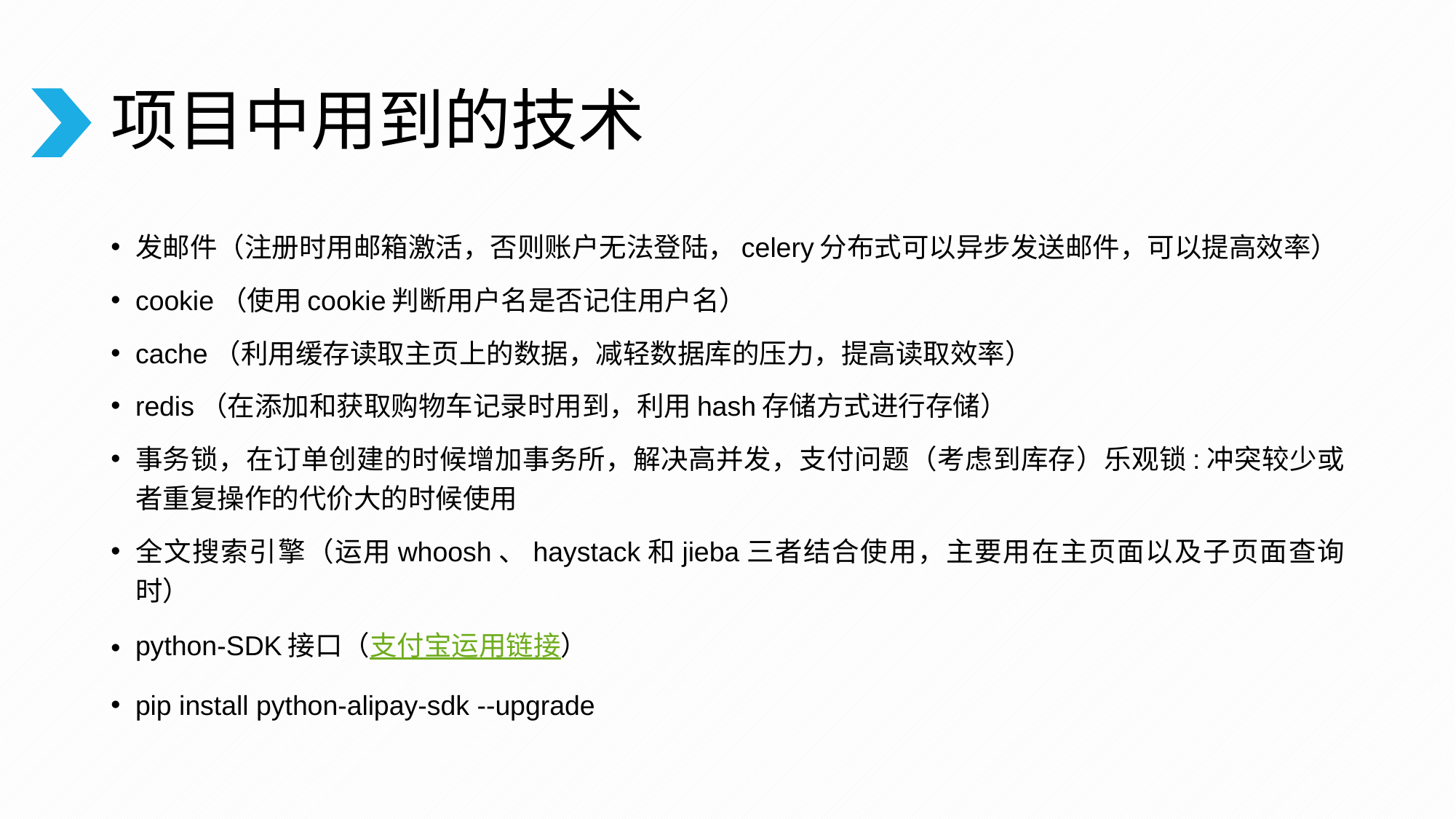

# 项目中用到的技术
发邮件（注册时用邮箱激活，否则账户无法登陆，celery分布式可以异步发送邮件，可以提高效率）
cookie（使用cookie判断用户名是否记住用户名）
cache（利用缓存读取主页上的数据，减轻数据库的压力，提高读取效率）
redis（在添加和获取购物车记录时用到，利用hash存储方式进行存储）
事务锁，在订单创建的时候增加事务所，解决高并发，支付问题（考虑到库存）乐观锁:冲突较少或者重复操作的代价大的时候使用
全文搜索引擎（运用whoosh、haystack和jieba三者结合使用，主要用在主页面以及子页面查询时）
python-SDK接口（支付宝运用链接）
pip install python-alipay-sdk --upgrade